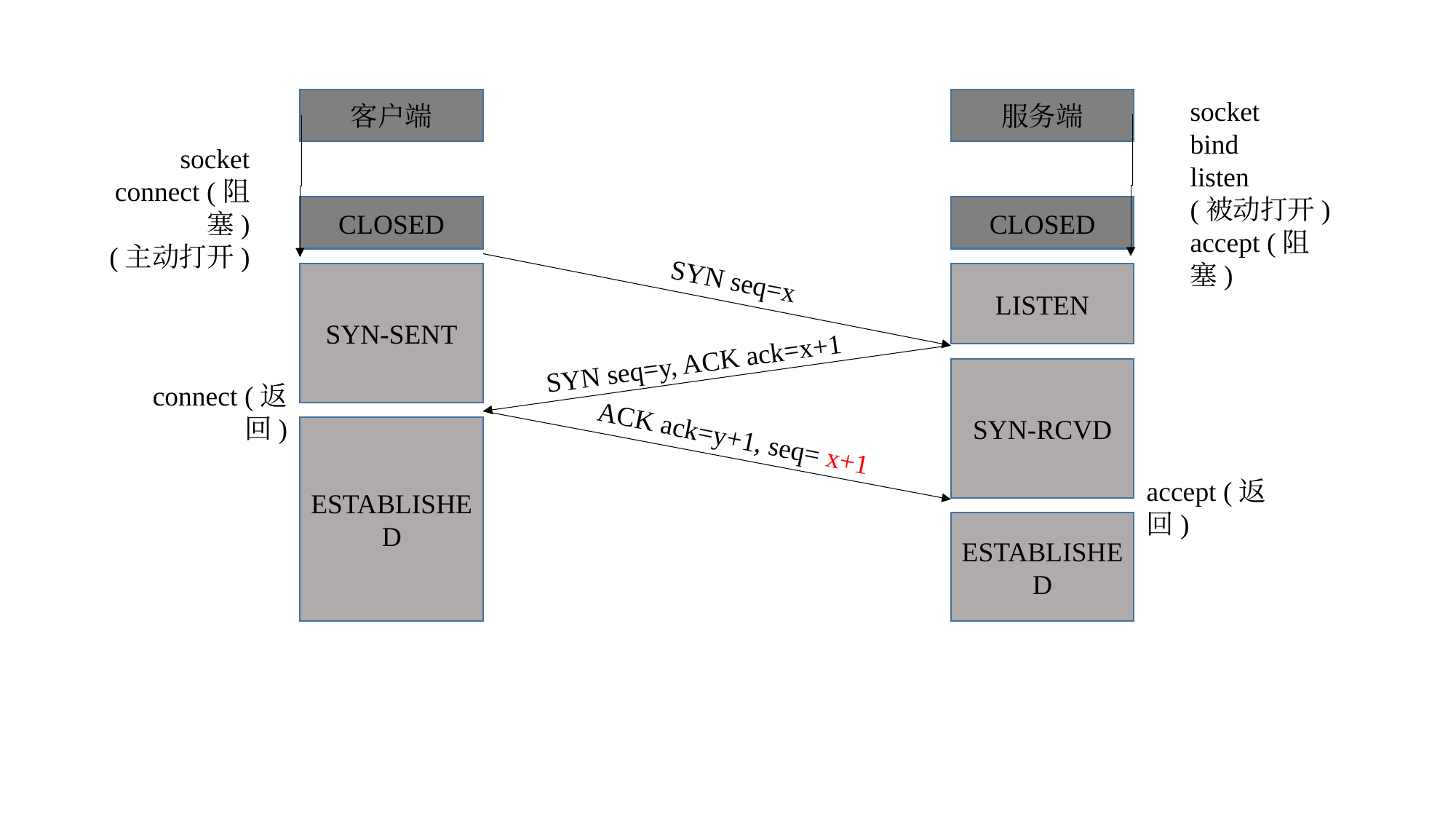

socket
bind
listen
(被动打开)
accept (阻塞)
服务端
客户端
socket
connect (阻塞)
(主动打开)
CLOSED
CLOSED
SYN seq=x
SYN-SENT
LISTEN
SYN seq=y, ACK ack=x+1
SYN-RCVD
connect (返回)
ACK ack=y+1, seq= x+1
ESTABLISHED
accept (返回)
ESTABLISHED